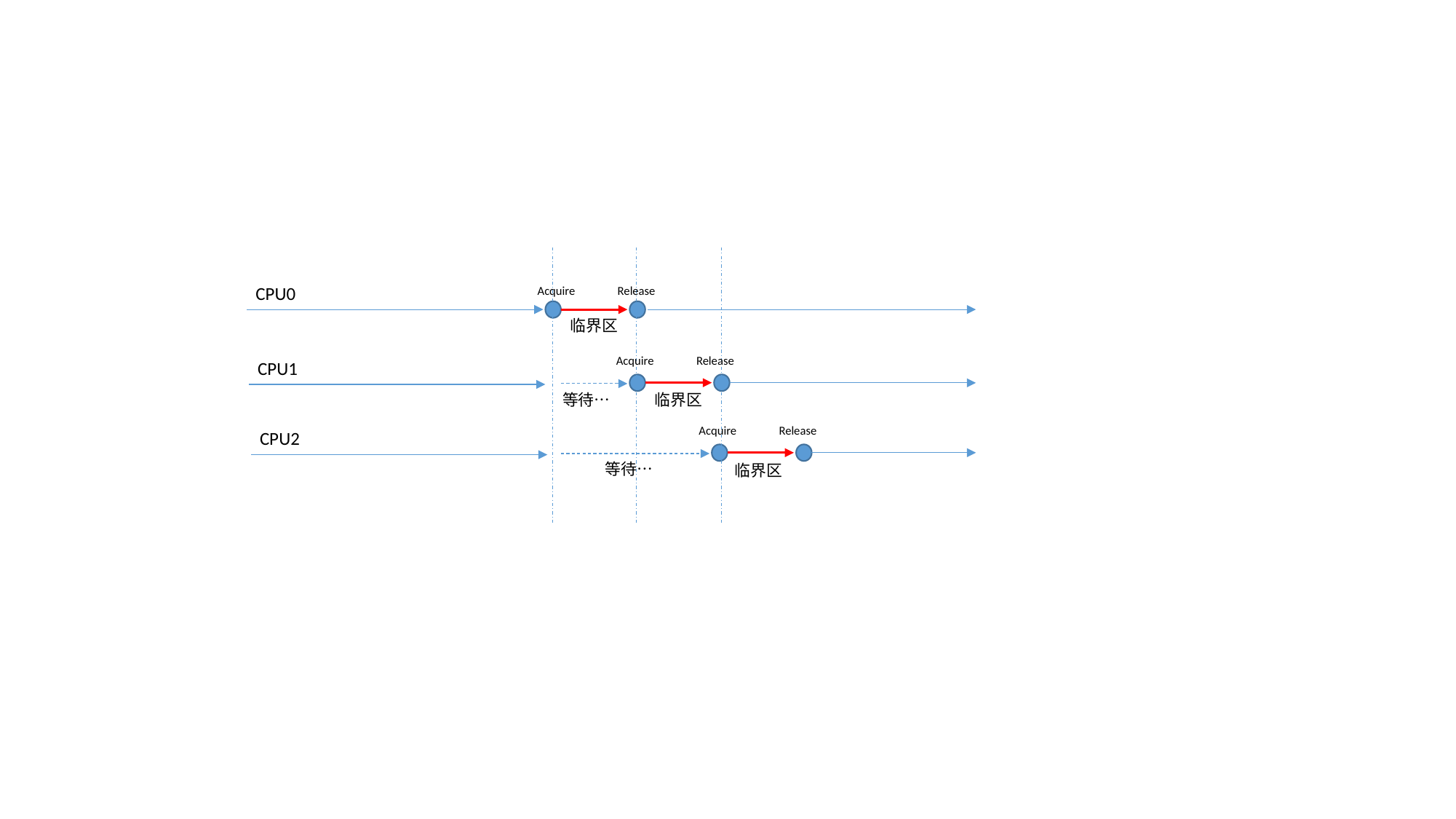

CPU0
Acquire
Release

临界区
Acquire
Release
CPU1

等待…
临界区
Acquire
Release
CPU2

等待…
临界区